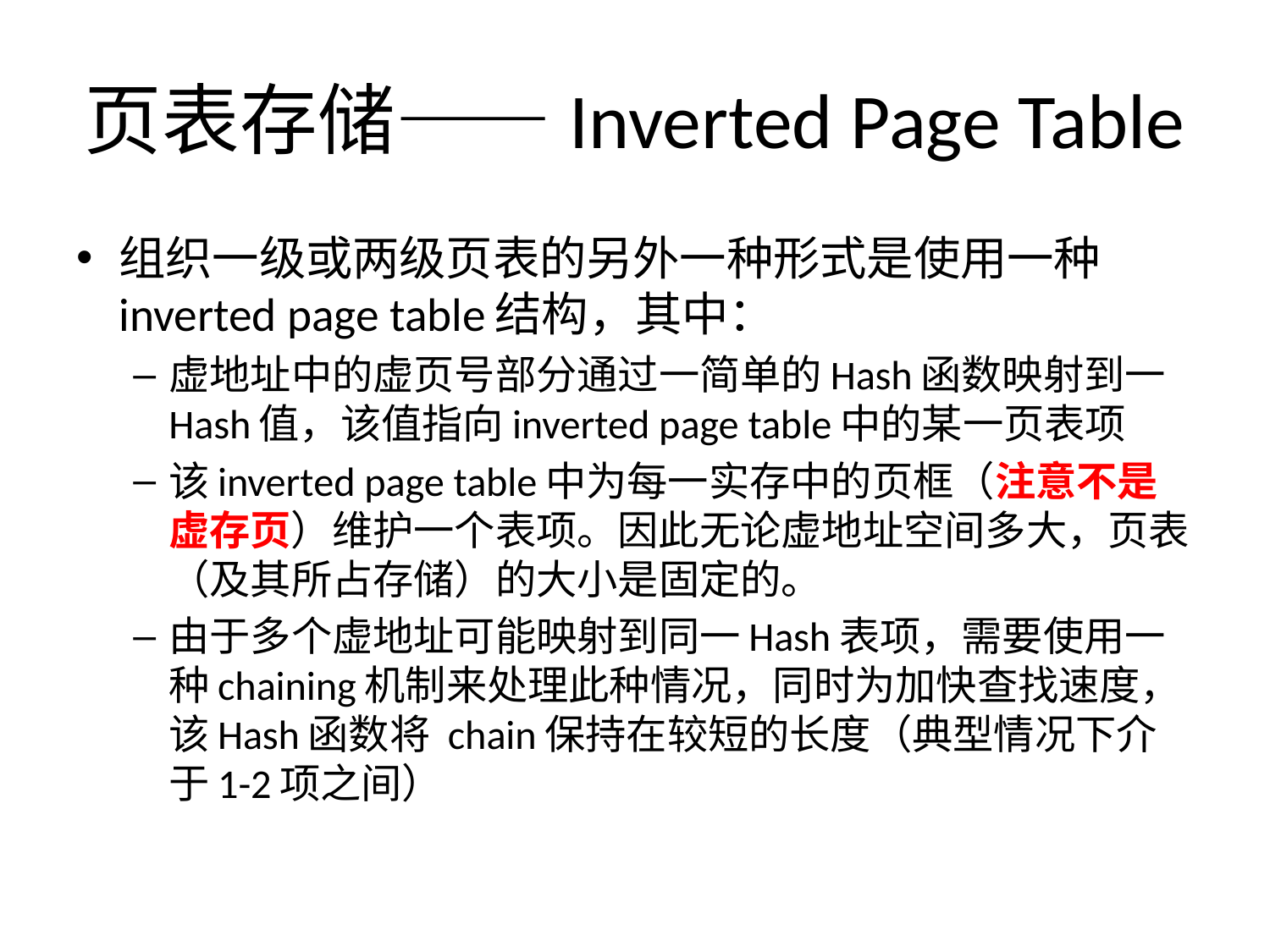

# 页表存储——Inverted Page Table
组织一级或两级页表的另外一种形式是使用一种inverted page table结构，其中：
虚地址中的虚页号部分通过一简单的Hash函数映射到一Hash值，该值指向inverted page table中的某一页表项
该inverted page table中为每一实存中的页框（注意不是虚存页）维护一个表项。因此无论虚地址空间多大，页表（及其所占存储）的大小是固定的。
由于多个虚地址可能映射到同一Hash表项，需要使用一种chaining机制来处理此种情况，同时为加快查找速度，该Hash函数将 chain保持在较短的长度（典型情况下介于1-2项之间）